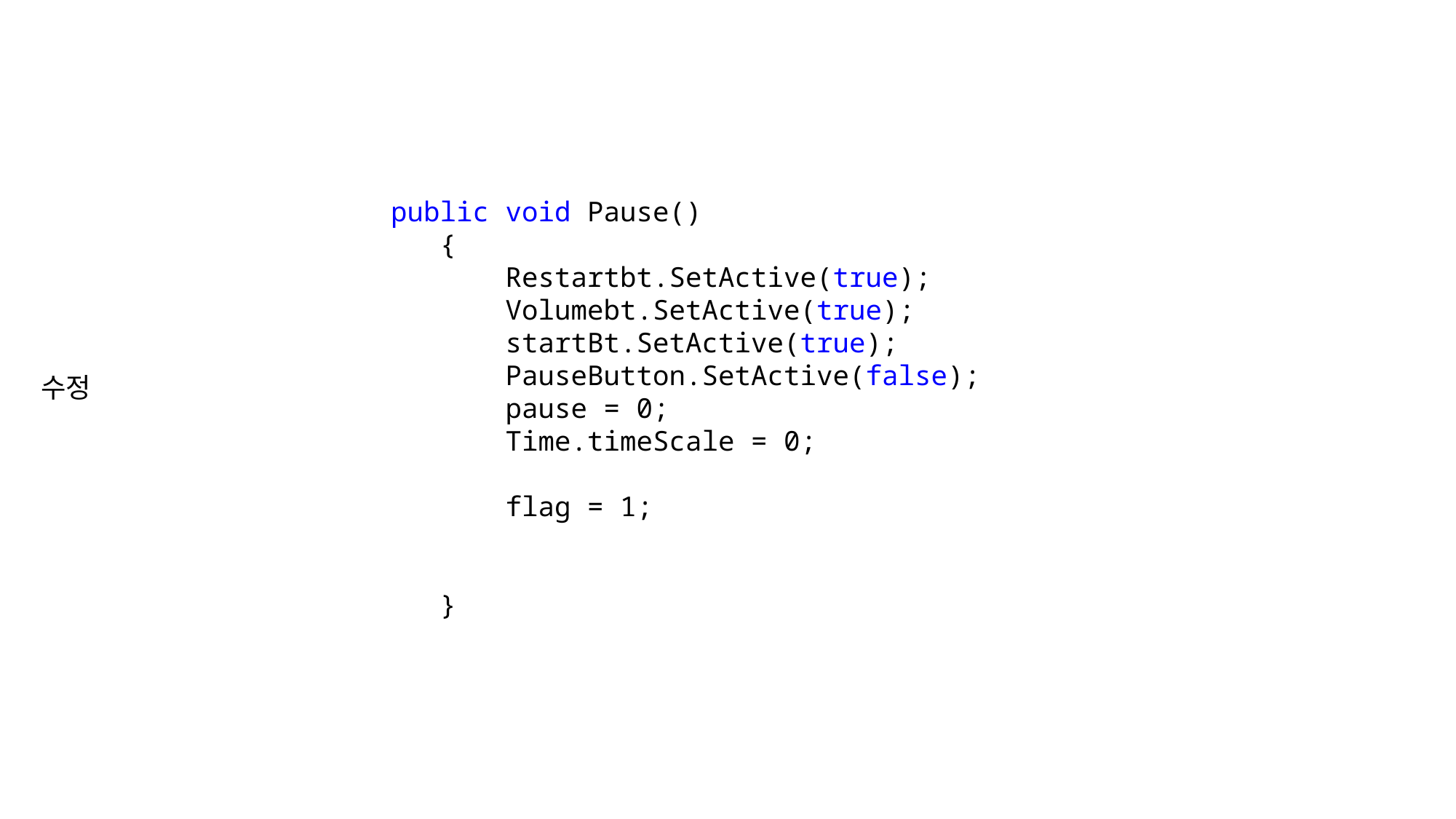

public void Pause()
    {
        Restartbt.SetActive(true);
        Volumebt.SetActive(true);
        startBt.SetActive(true);
        PauseButton.SetActive(false);
        pause = 0;
        Time.timeScale = 0;

        flag = 1;

    }
수정